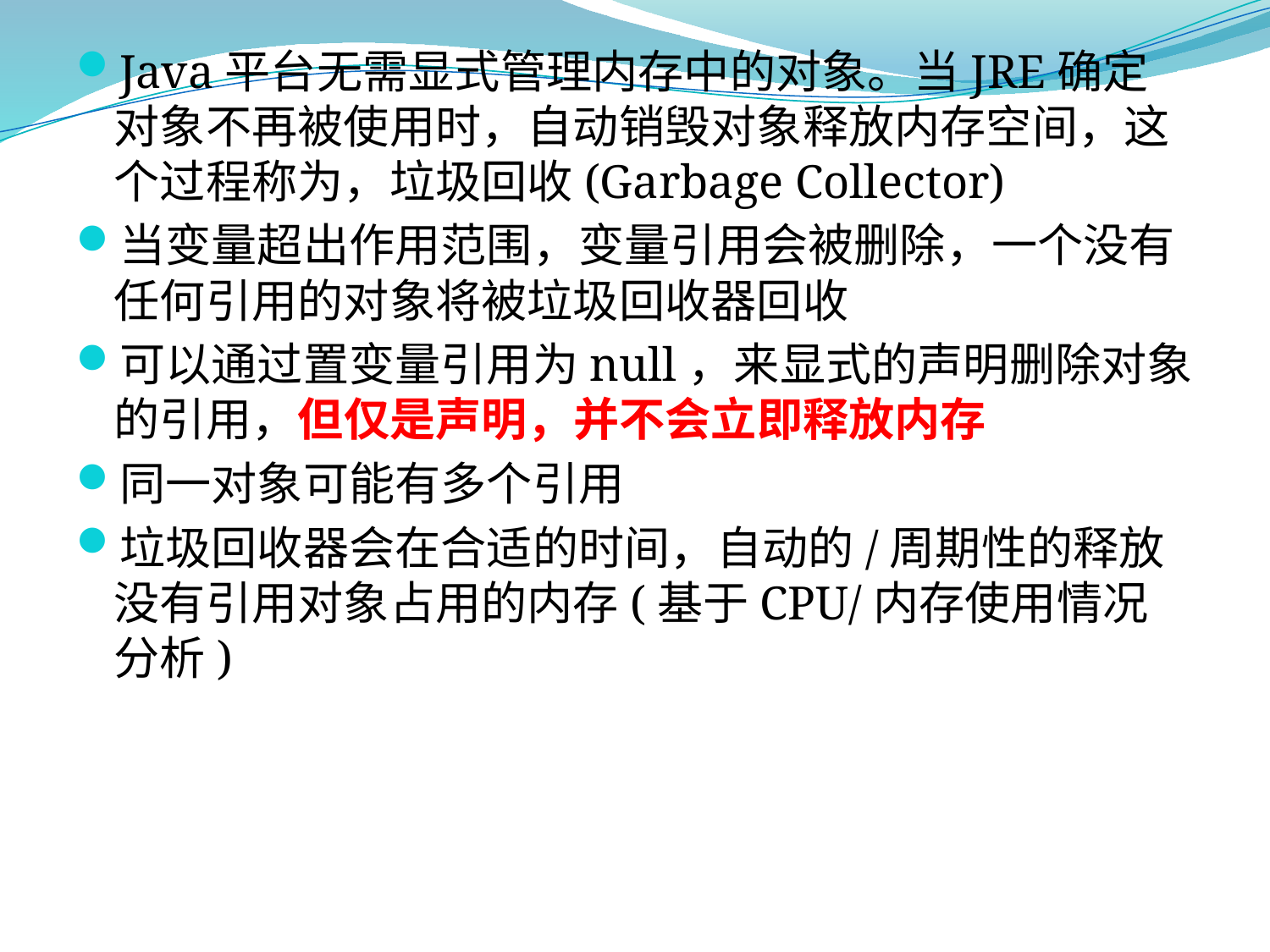

Java平台无需显式管理内存中的对象。当JRE确定对象不再被使用时，自动销毁对象释放内存空间，这个过程称为，垃圾回收(Garbage Collector)
当变量超出作用范围，变量引用会被删除，一个没有任何引用的对象将被垃圾回收器回收
可以通过置变量引用为null，来显式的声明删除对象的引用，但仅是声明，并不会立即释放内存
同一对象可能有多个引用
垃圾回收器会在合适的时间，自动的/周期性的释放没有引用对象占用的内存(基于CPU/内存使用情况分析)
26